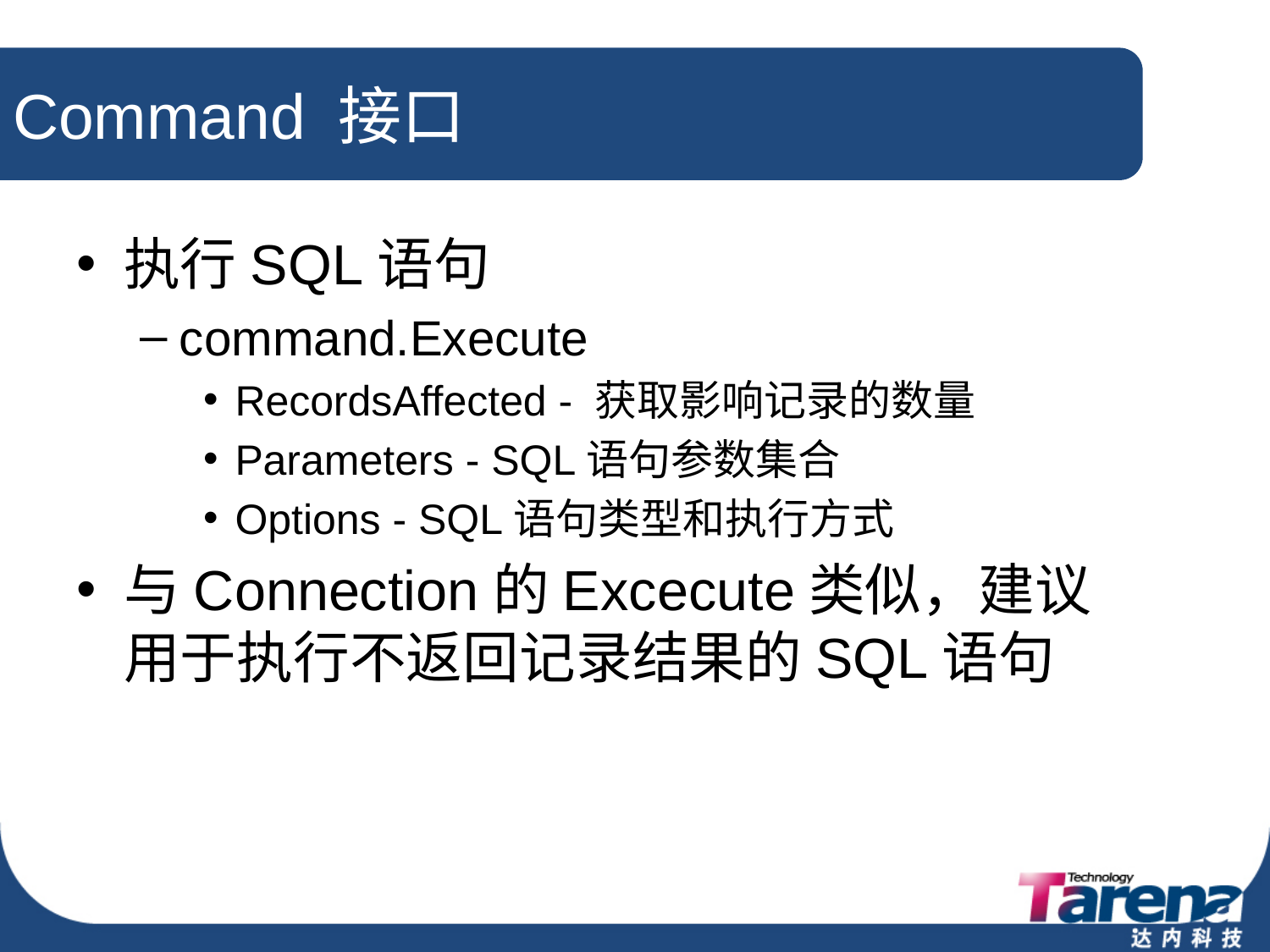

# Command 接口
执行SQL语句
command.Execute
RecordsAffected - 获取影响记录的数量
Parameters - SQL语句参数集合
Options - SQL语句类型和执行方式
与Connection的Excecute类似，建议      用于执行不返回记录结果的SQL语句